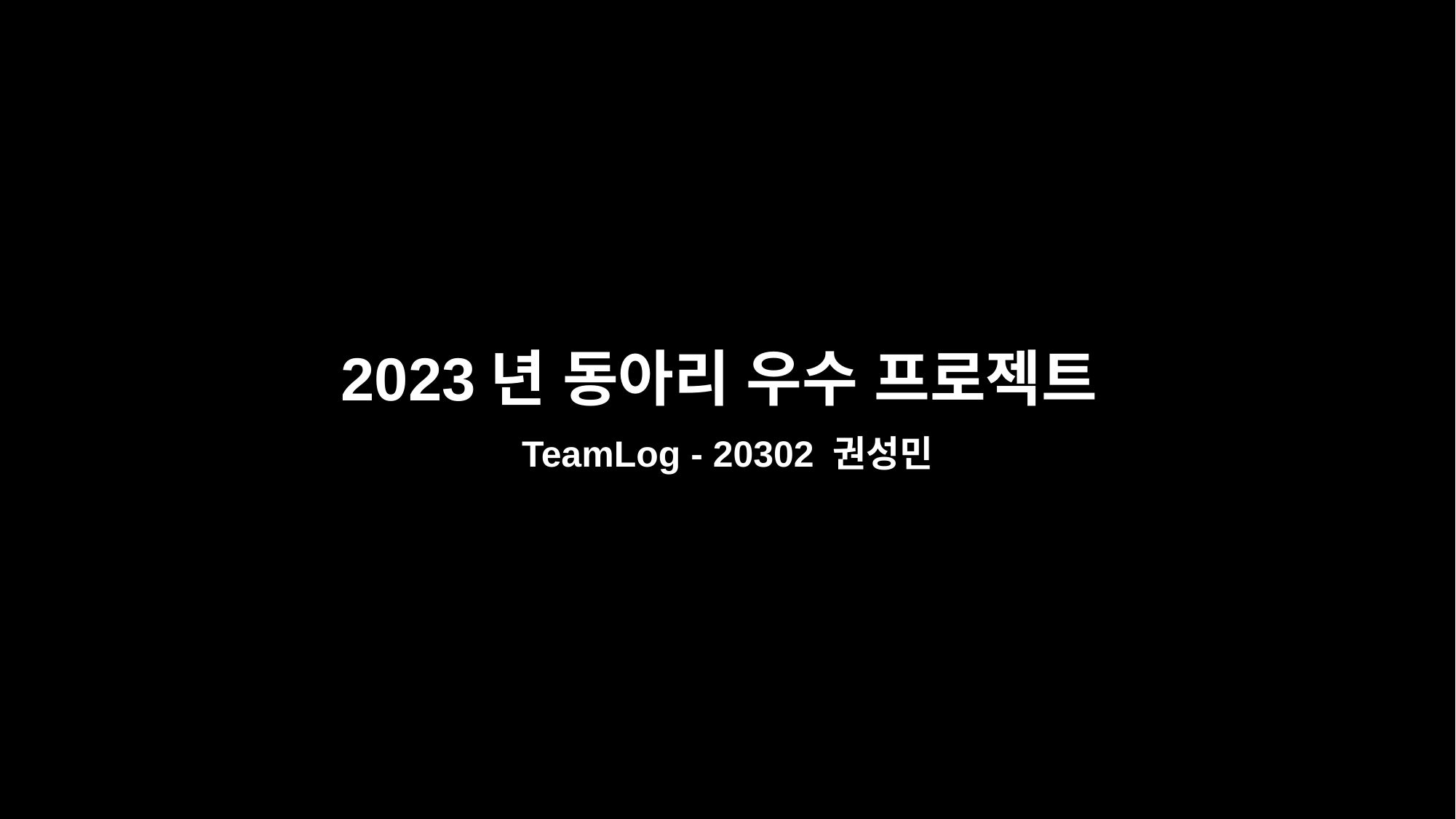

# 2023년 동아리 우수 프로젝트
TeamLog - 20302 권성민